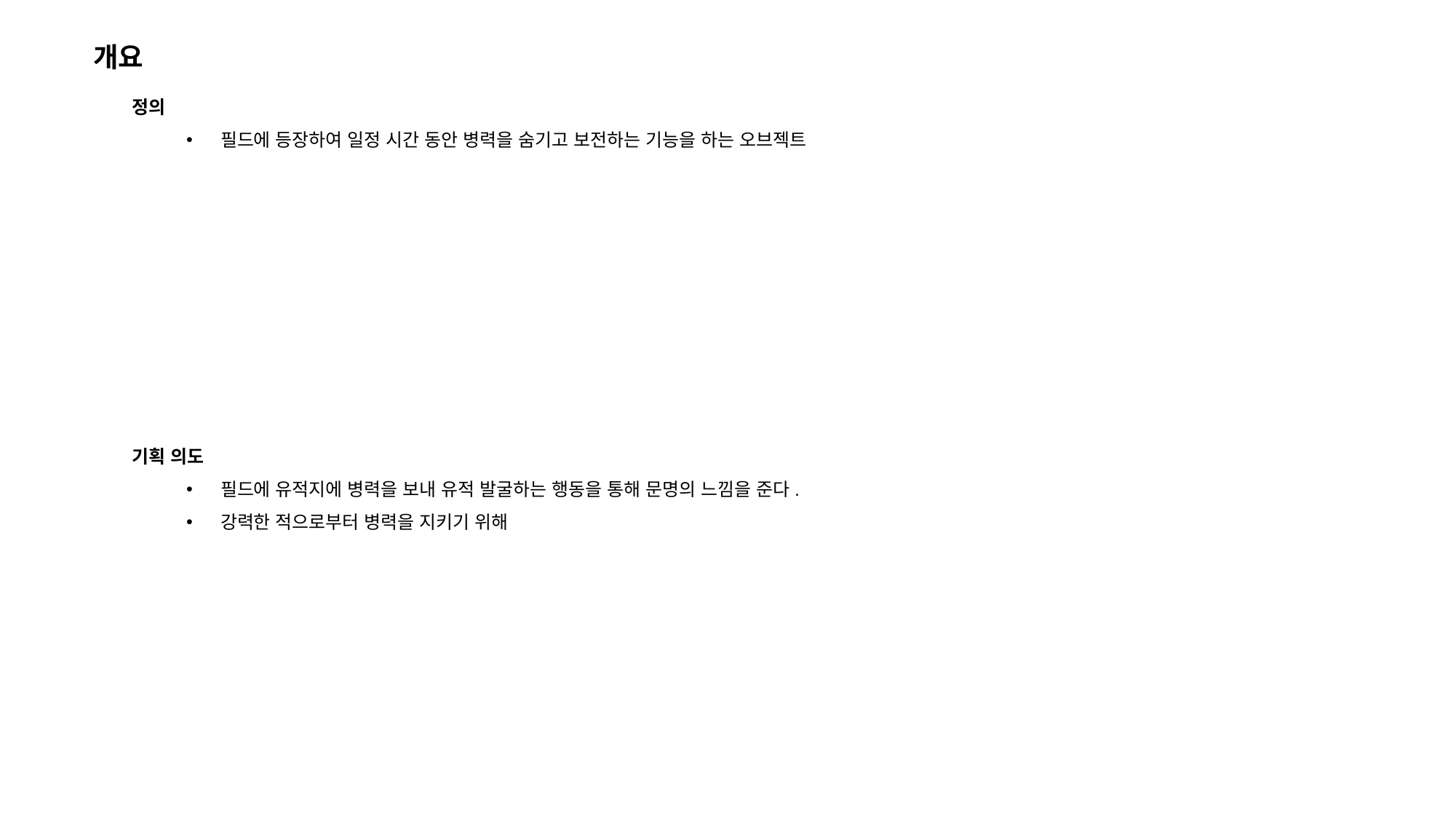

개요
정의
필드에 등장하여 일정 시간 동안 병력을 숨기고 보전하는 기능을 하는 오브젝트
기획 의도
필드에 유적지에 병력을 보내 유적 발굴하는 행동을 통해 문명의 느낌을 준다.
강력한 적으로부터 병력을 지키기 위해